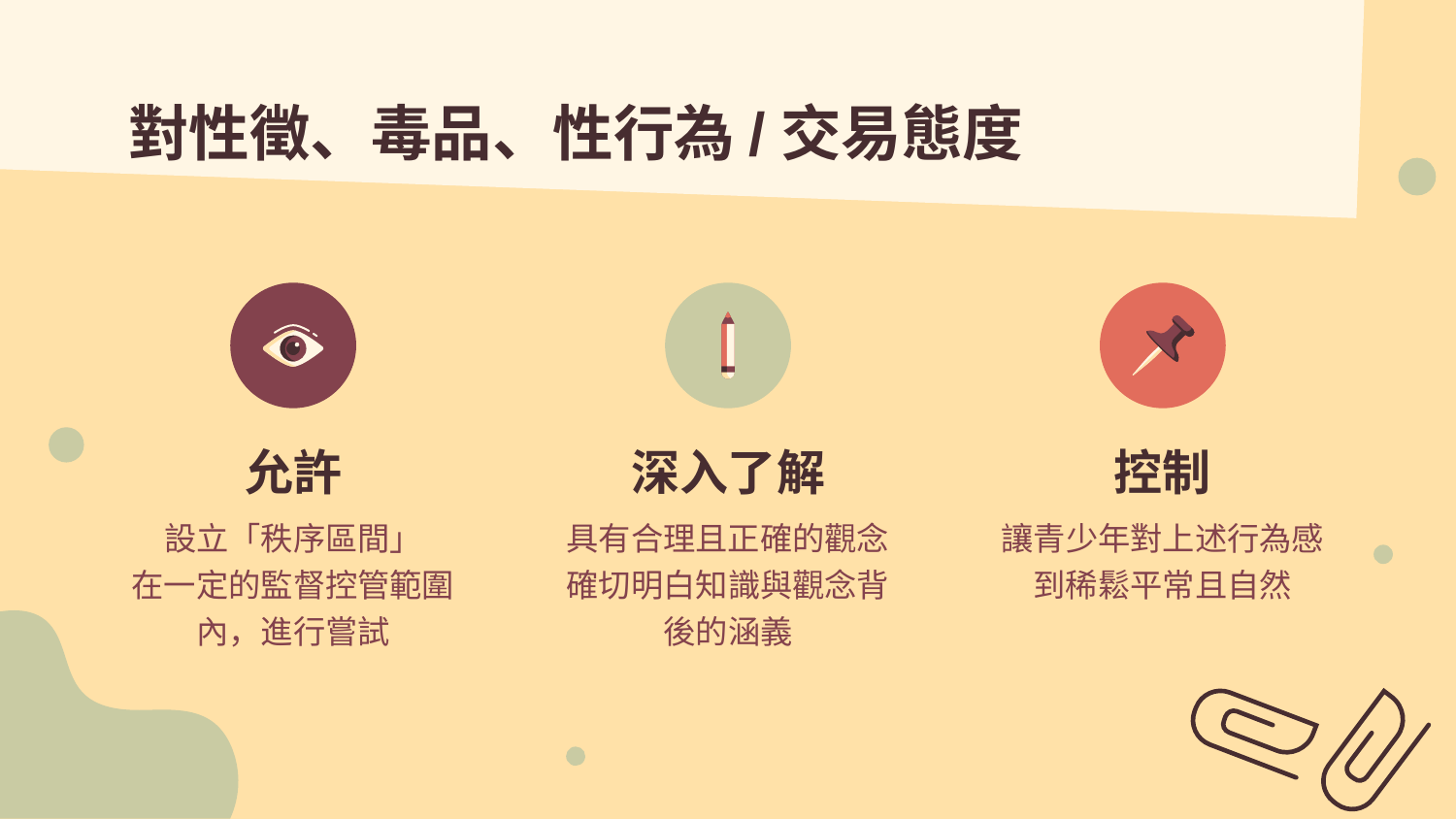

# 對性徵、毒品、性行為/交易態度

允許
深入了解
控制
設立「秩序區間」
在一定的監督控管範圍內，進行嘗試
具有合理且正確的觀念
確切明白知識與觀念背後的涵義
讓青少年對上述行為感到稀鬆平常且自然